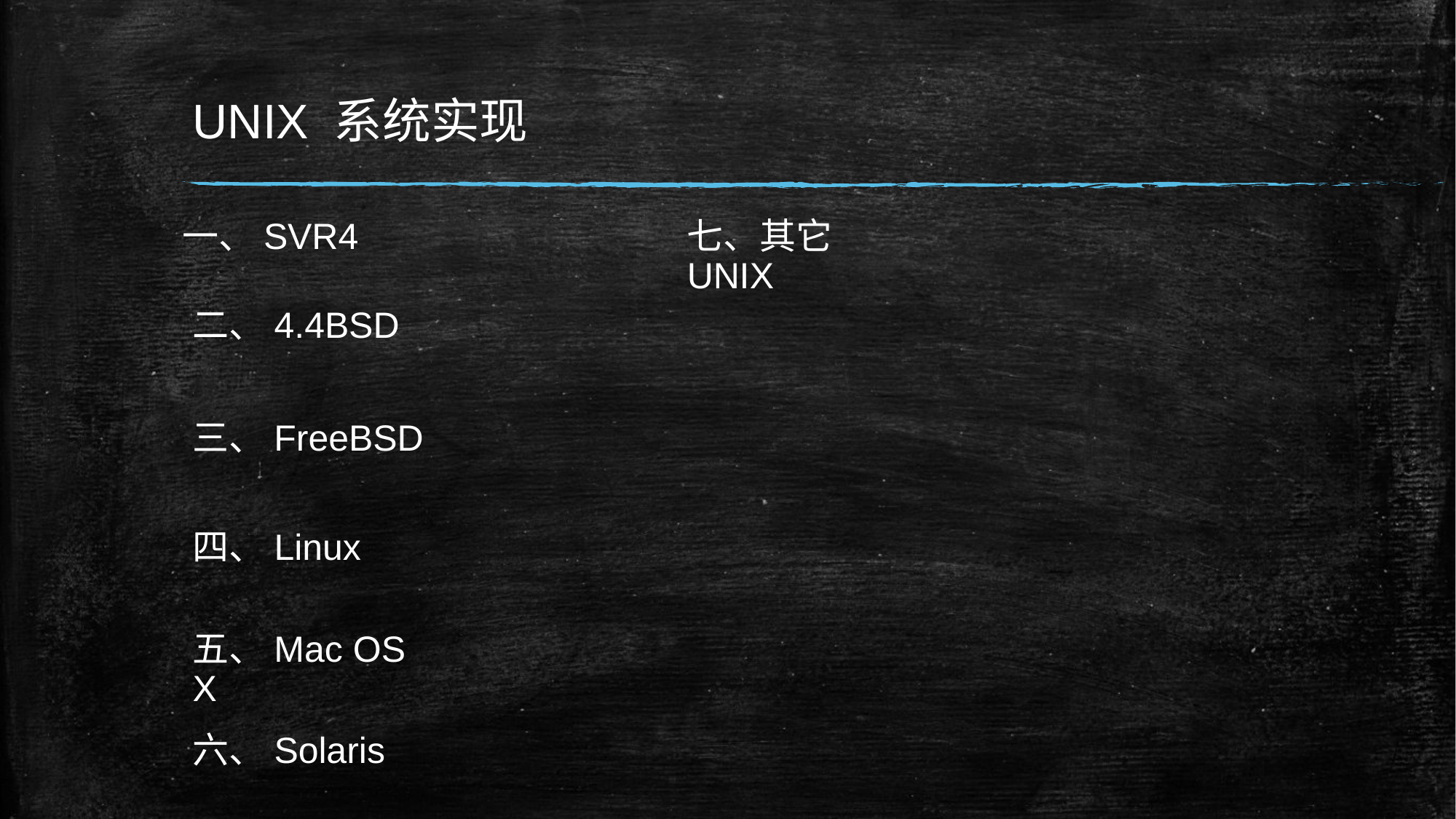

# UNIX 系统实现
七、其它UNIX
一、SVR4
二、4.4BSD
三、FreeBSD
四、Linux
五、Mac OS X
六、Solaris